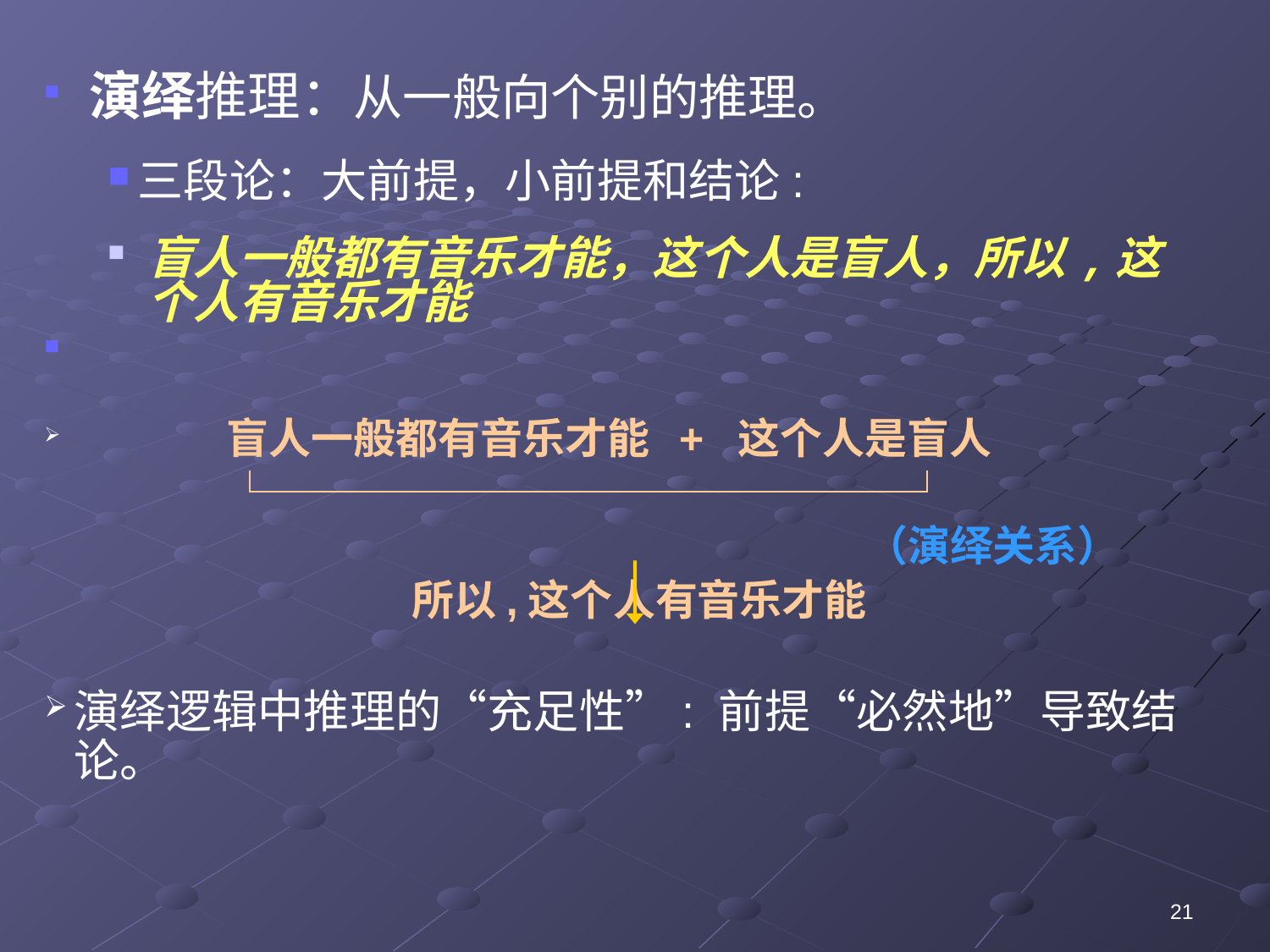

演绎推理：从一般向个别的推理。

三段论：大前提，小前提和结论:

盲人一般都有音乐才能，这个人是盲人，所以,这个人有音乐才能

 　　　　盲人一般都有音乐才能  +  这个人是盲人
     　　　└───────────────┘
　 　　　　　　　　　　　　　                       （演绎关系）
　   　　　　　　　所以,这个人有音乐才能

演绎逻辑中推理的“充足性”: 前提“必然地”导致结论。

21